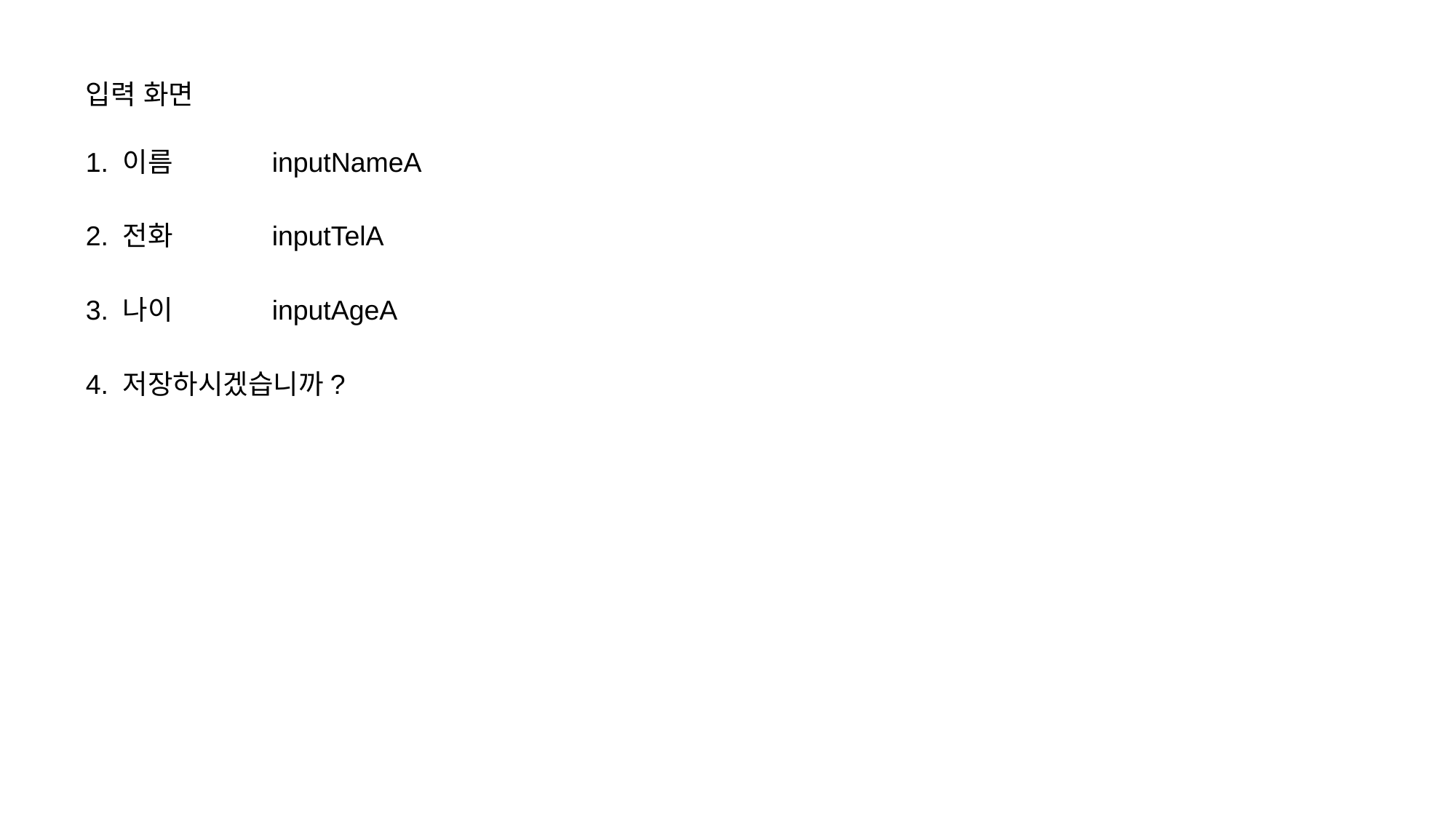

입력 화면
1. 이름
inputNameA
2. 전화
inputTelA
3. 나이
inputAgeA
4. 저장하시겠습니까?